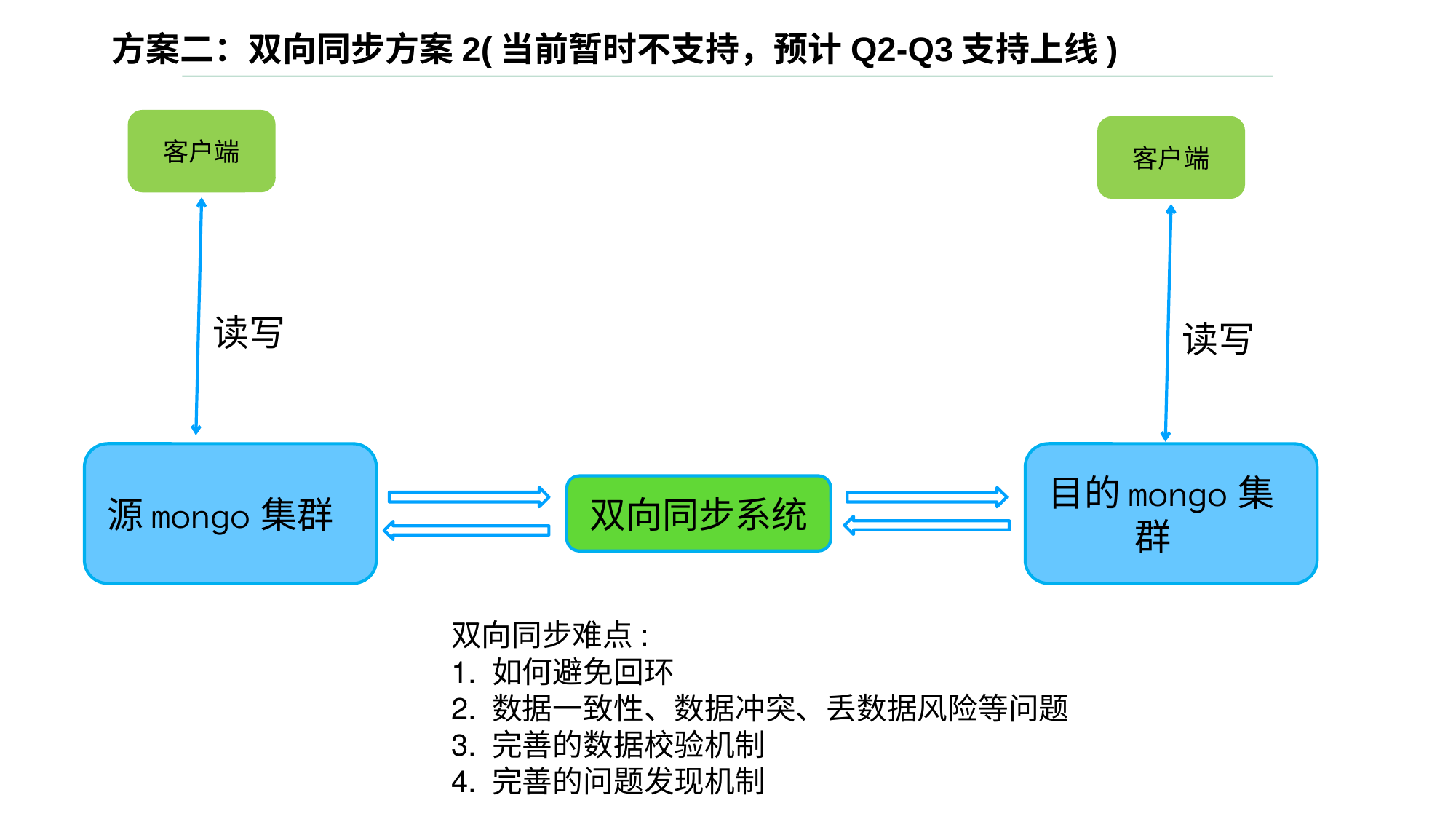

方案二：双向同步方案2(当前暂时不支持，预计Q2-Q3支持上线)

客户端

客户端
读写
读写

 源mongo集群

 目的mongo集群

双向同步系统

双向同步难点:
1. 如何避免回环
2. 数据一致性、数据冲突、丢数据风险等问题
3. 完善的数据校验机制
4. 完善的问题发现机制